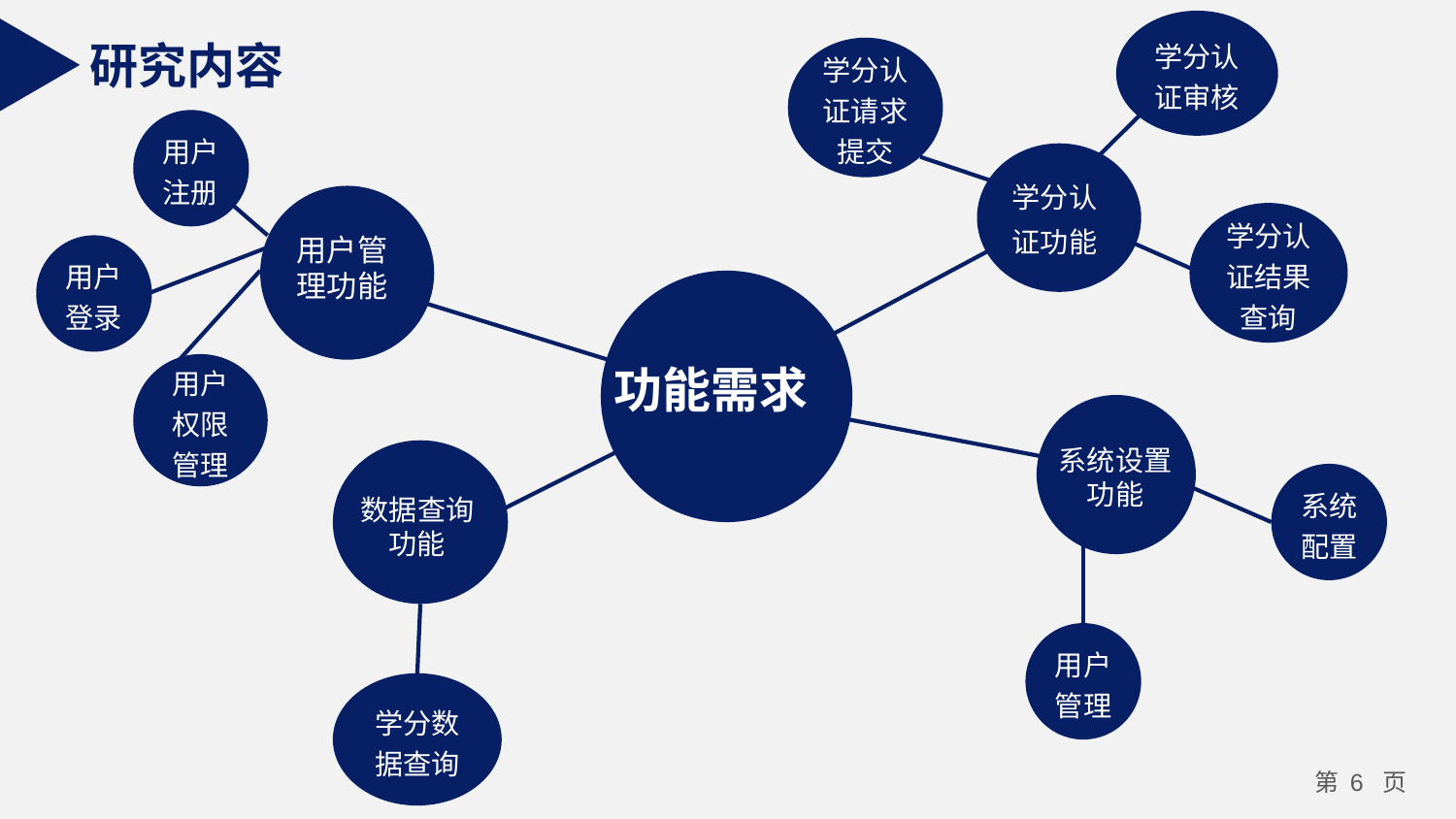

学分认证审核

研究内容
学分认证请求提交
用户注册

学分认证功能

用户管理功能
学分认证结果查询
用户登录

功能需求
用户权限管理

系统设置功能

数据查询功能
系统配置
用户管理
学分数据查询